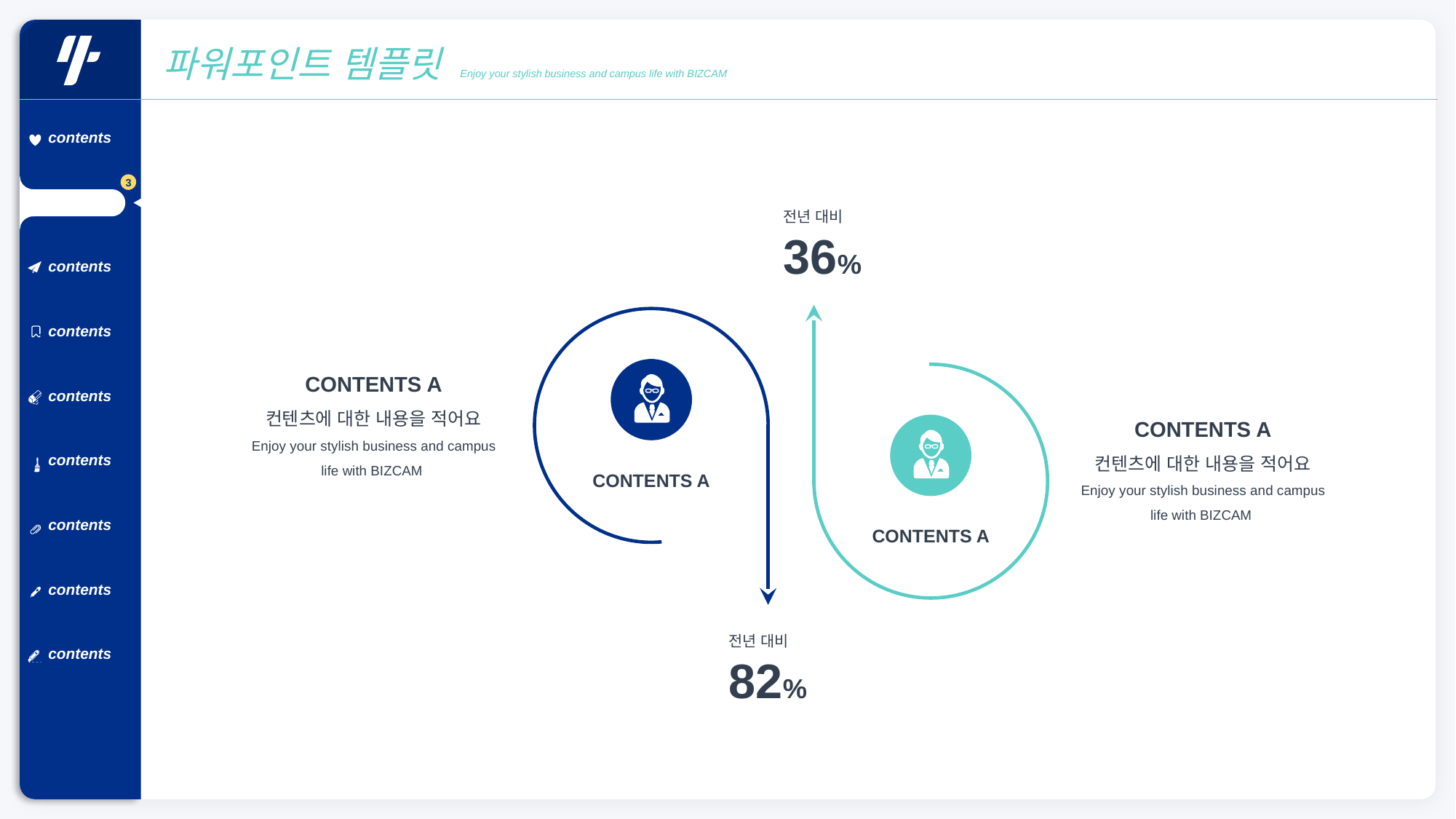

파워포인트 템플릿 Enjoy your stylish business and campus life with BIZCAM

| contents |
| --- |
| contents |
| contents |
| contents |
| contents |
| contents |
| contents |
| contents |
| contents |

3

전년 대비
36%
CONTENTS A
CONTENTS A
컨텐츠에 대한 내용을 적어요
Enjoy your stylish business and campus life with BIZCAM

CONTENTS A
CONTENTS A
컨텐츠에 대한 내용을 적어요
Enjoy your stylish business and campus life with BIZCAM

전년 대비
82%